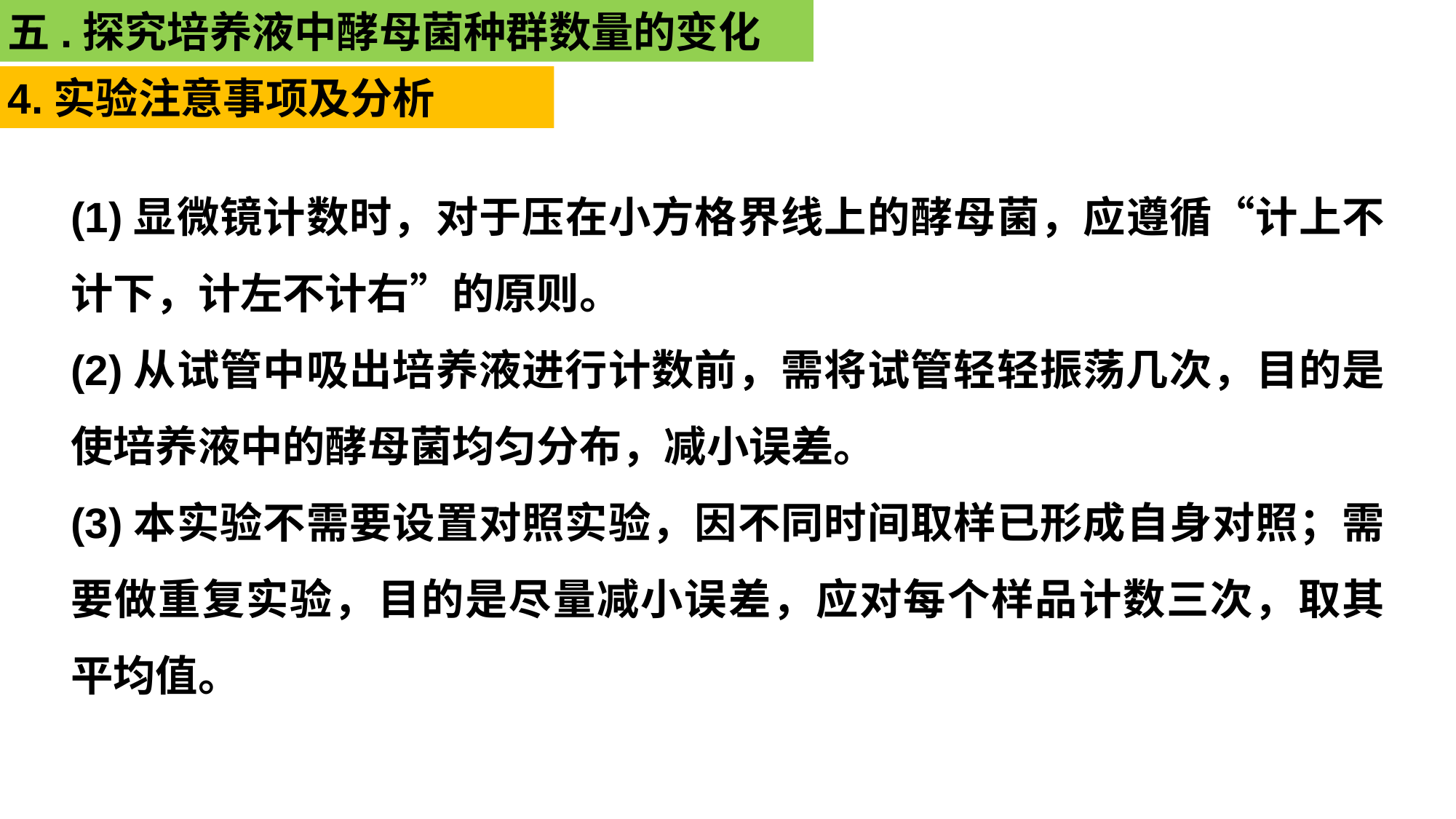

五.探究培养液中酵母菌种群数量的变化
4.实验注意事项及分析
(1)显微镜计数时，对于压在小方格界线上的酵母菌，应遵循“计上不计下，计左不计右”的原则。
(2)从试管中吸出培养液进行计数前，需将试管轻轻振荡几次，目的是使培养液中的酵母菌均匀分布，减小误差。
(3)本实验不需要设置对照实验，因不同时间取样已形成自身对照；需要做重复实验，目的是尽量减小误差，应对每个样品计数三次，取其平均值。